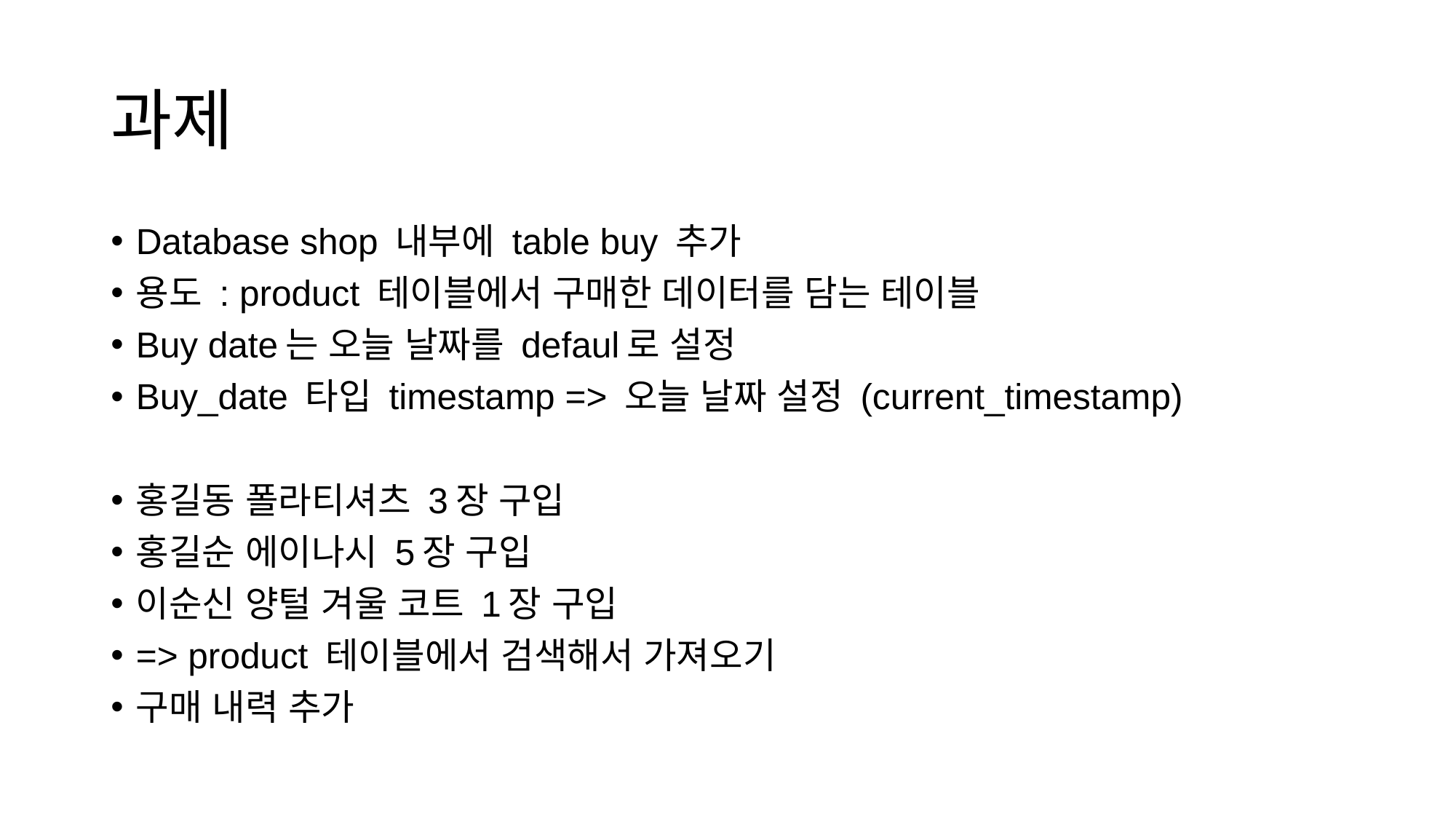

# 과제
Database shop 내부에 table buy 추가
용도 : product 테이블에서 구매한 데이터를 담는 테이블
Buy date는 오늘 날짜를 defaul로 설정
Buy_date 타입 timestamp => 오늘 날짜 설정 (current_timestamp)

홍길동 폴라티셔츠 3장 구입
홍길순 에이나시 5장 구입
이순신 양털 겨울 코트 1장 구입
=> product 테이블에서 검색해서 가져오기
구매 내력 추가